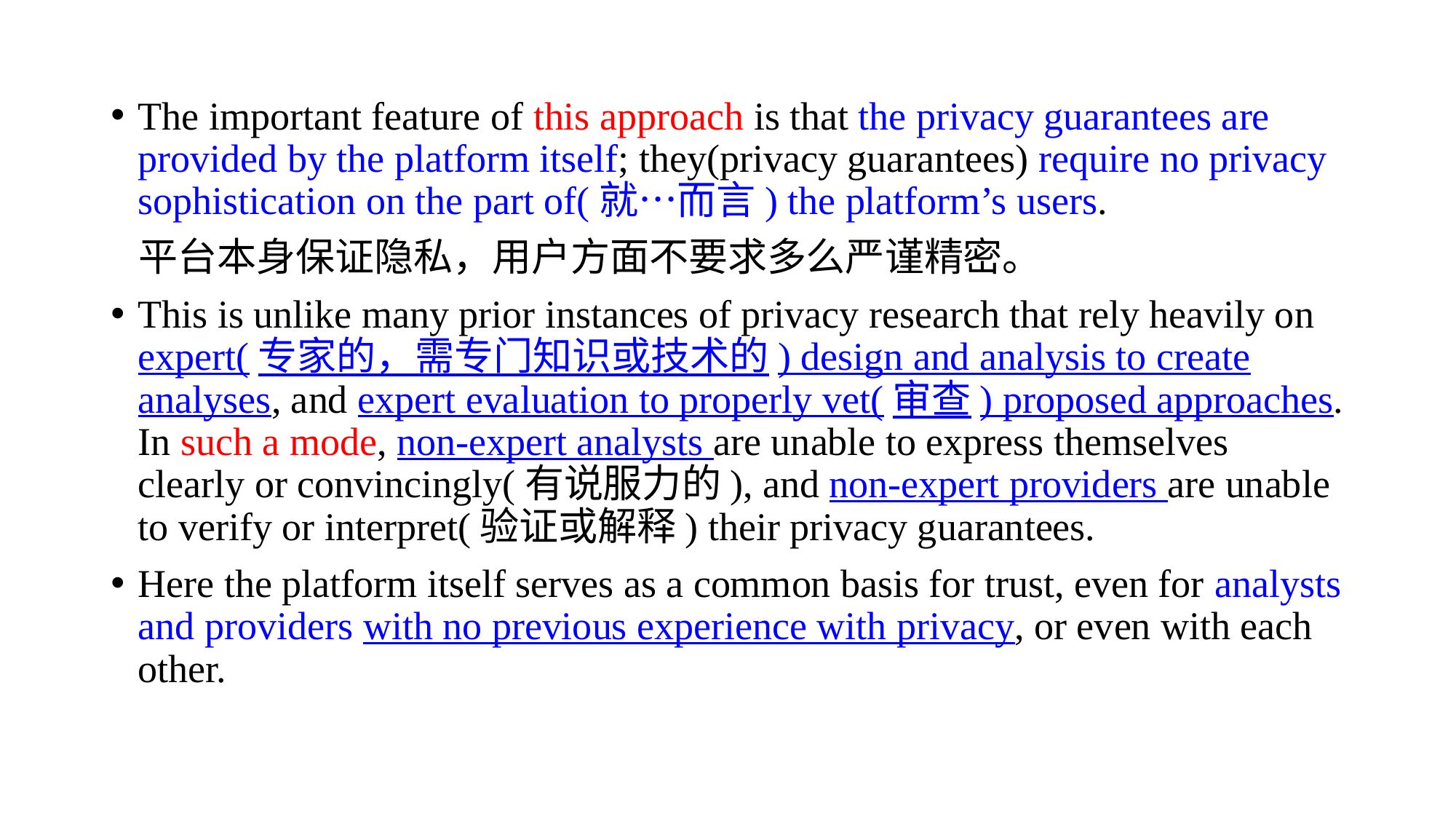

The important feature of this approach is that the privacy guarantees are provided by the platform itself; they(privacy guarantees) require no privacy sophistication on the part of(就…而言) the platform’s users.
平台本身保证隐私，用户方面不要求多么严谨精密。
This is unlike many prior instances of privacy research that rely heavily on expert(专家的，需专门知识或技术的) design and analysis to create analyses, and expert evaluation to properly vet(审查) proposed approaches. In such a mode, non-expert analysts are unable to express themselves clearly or convincingly(有说服力的), and non-expert providers are unable to verify or interpret(验证或解释) their privacy guarantees.
Here the platform itself serves as a common basis for trust, even for analysts and providers with no previous experience with privacy, or even with each other.